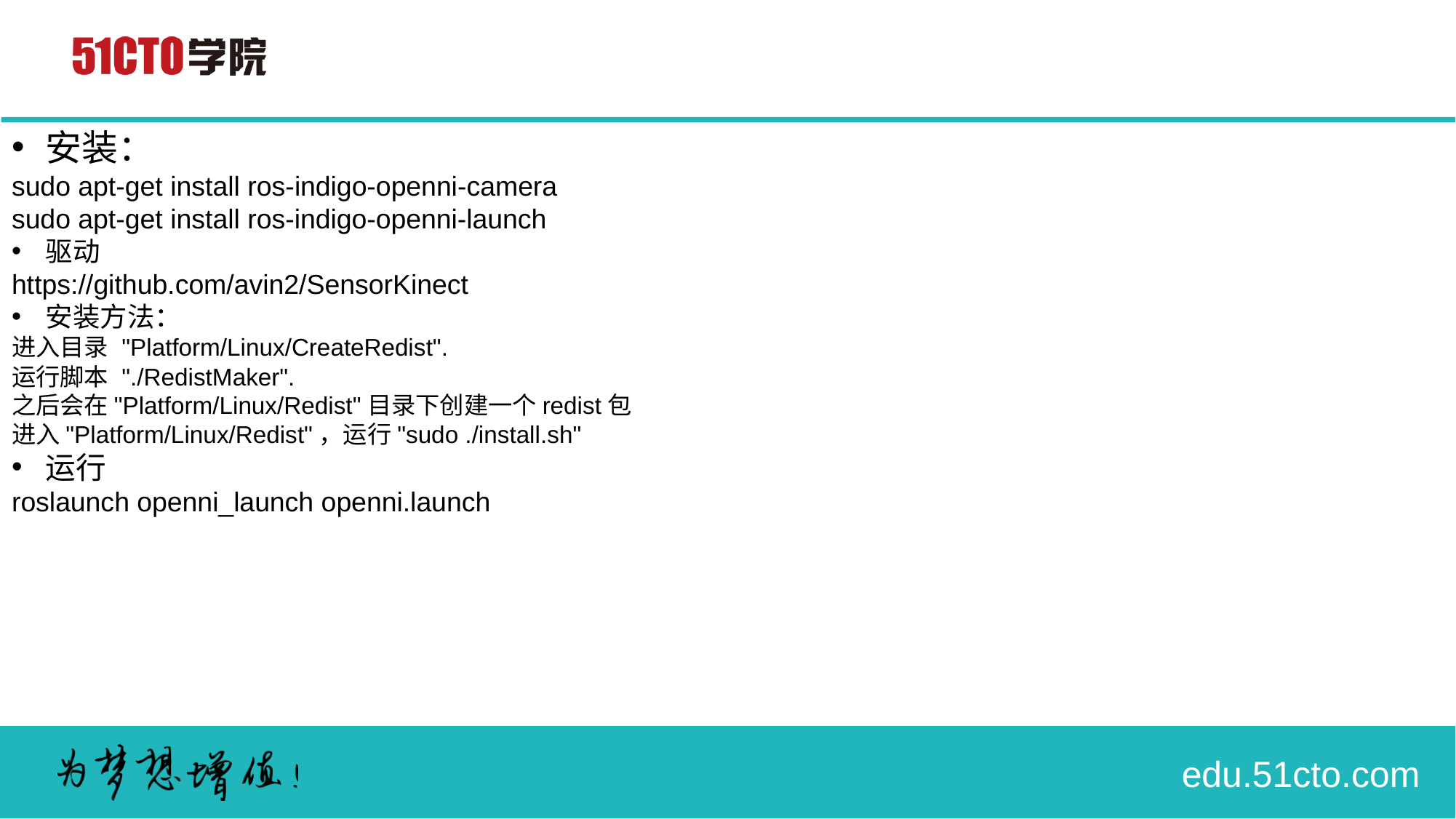

安装：
sudo apt-get install ros-indigo-openni-camera
sudo apt-get install ros-indigo-openni-launch
驱动
https://github.com/avin2/SensorKinect
安装方法：
进入目录 "Platform/Linux/CreateRedist".
运行脚本 "./RedistMaker".
之后会在"Platform/Linux/Redist"目录下创建一个redist包
进入"Platform/Linux/Redist"，运行"sudo ./install.sh"
运行
roslaunch openni_launch openni.launch